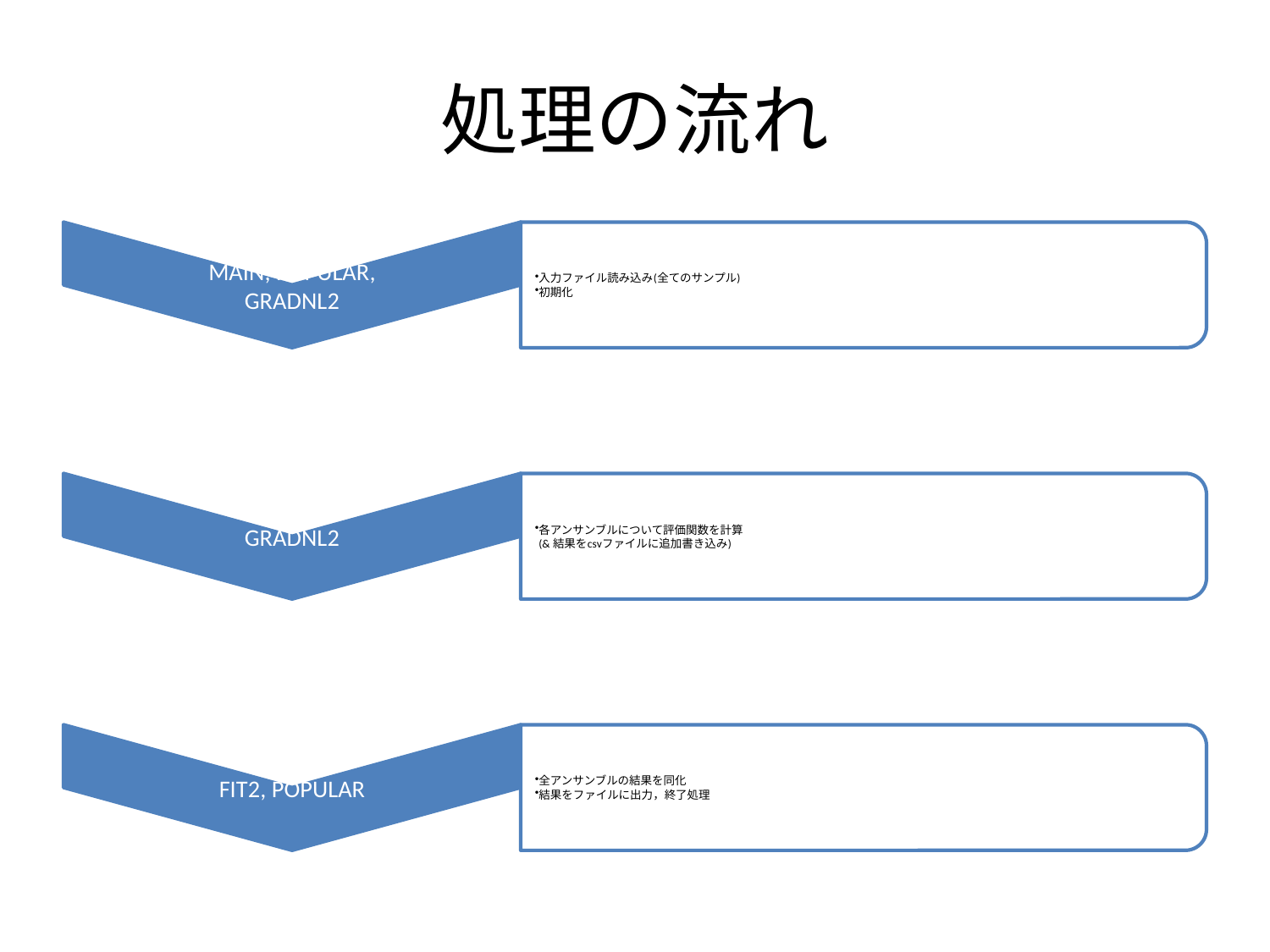

# 処理の流れ
MAIN, POPULAR,
GRADNL2
入力ファイル読み込み(全てのサンプル)
初期化
GRADNL2
各アンサンブルについて評価関数を計算
(& 結果をcsvファイルに追加書き込み)
FIT2, POPULAR
全アンサンブルの結果を同化
結果をファイルに出力，終了処理